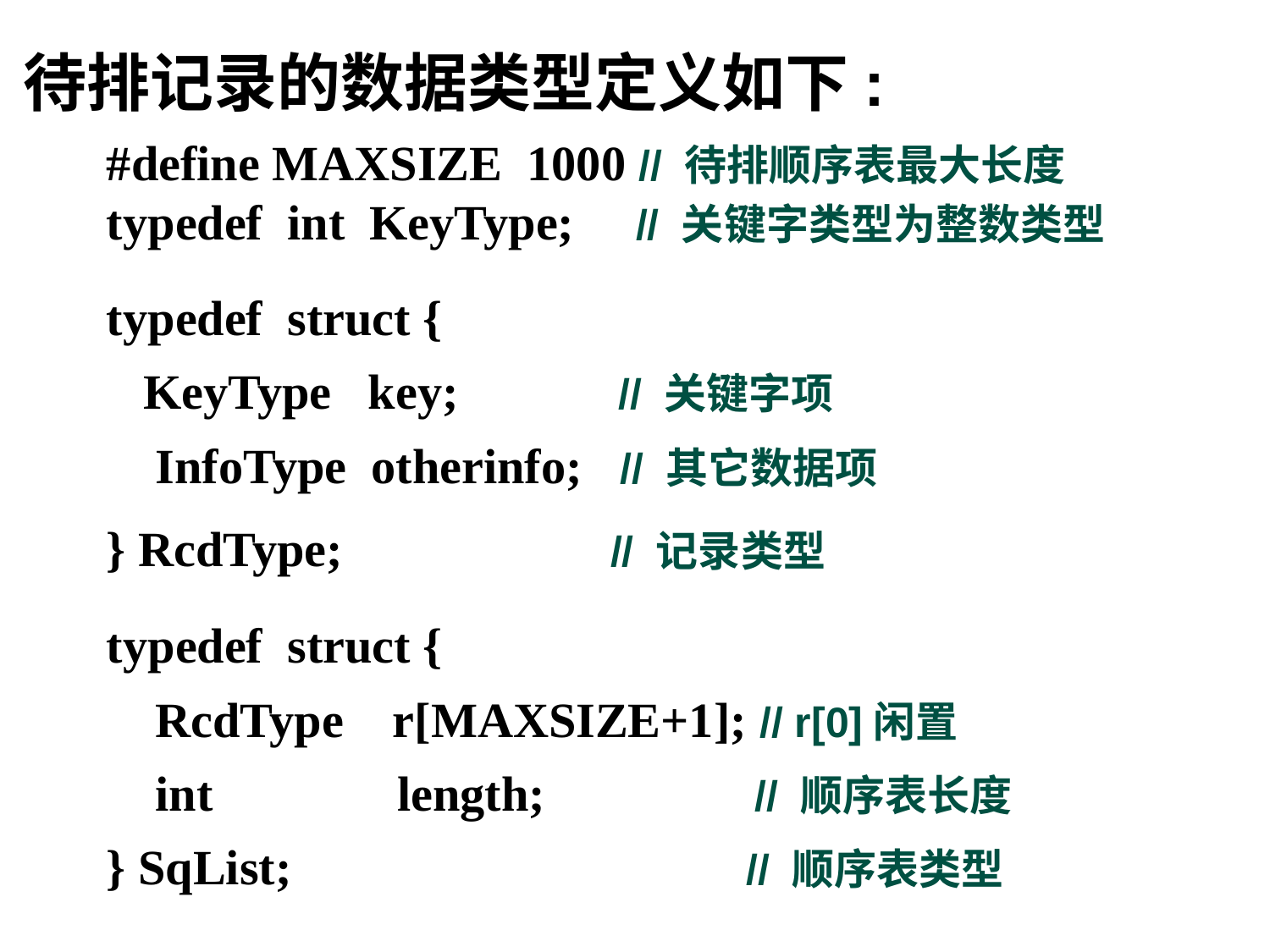

待排记录的数据类型定义如下:
#define MAXSIZE  1000 // 待排顺序表最大长度
typedef  int  KeyType;     // 关键字类型为整数类型
typedef  struct {
   KeyType   key;             // 关键字项
    InfoType  otherinfo;   // 其它数据项
} RcdType;                   // 记录类型
typedef  struct {
    RcdType    r[MAXSIZE+1]; // r[0]闲置
    int               length;                 // 顺序表长度
} SqList;                                     // 顺序表类型